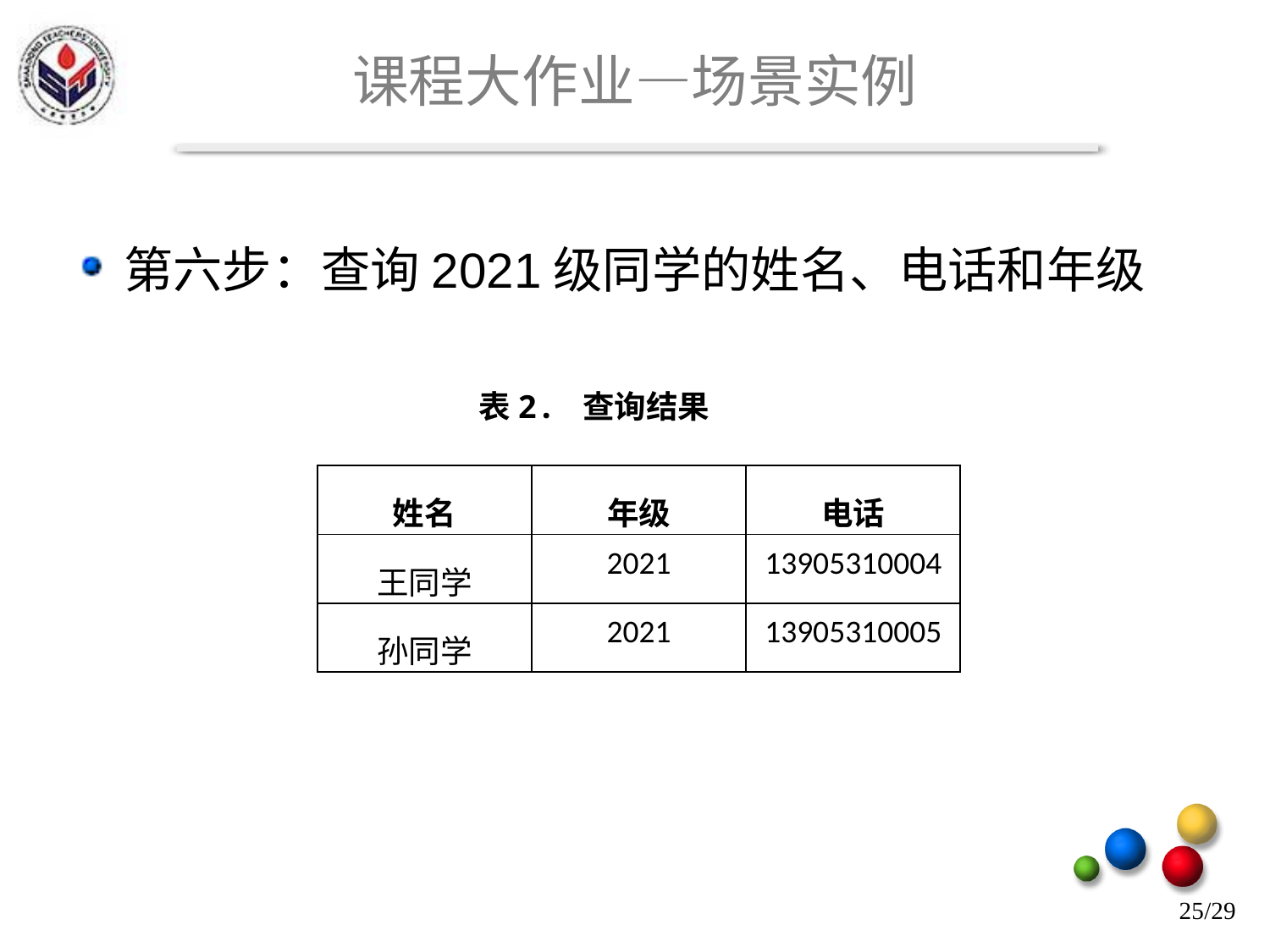

# 课程大作业—场景实例
第六步：查询2021级同学的姓名、电话和年级

表2. 查询结果
| 姓名 | 年级 | 电话 |
| --- | --- | --- |
| 王同学 | 2021 | 13905310004 |
| 孙同学 | 2021 | 13905310005 |
25/29